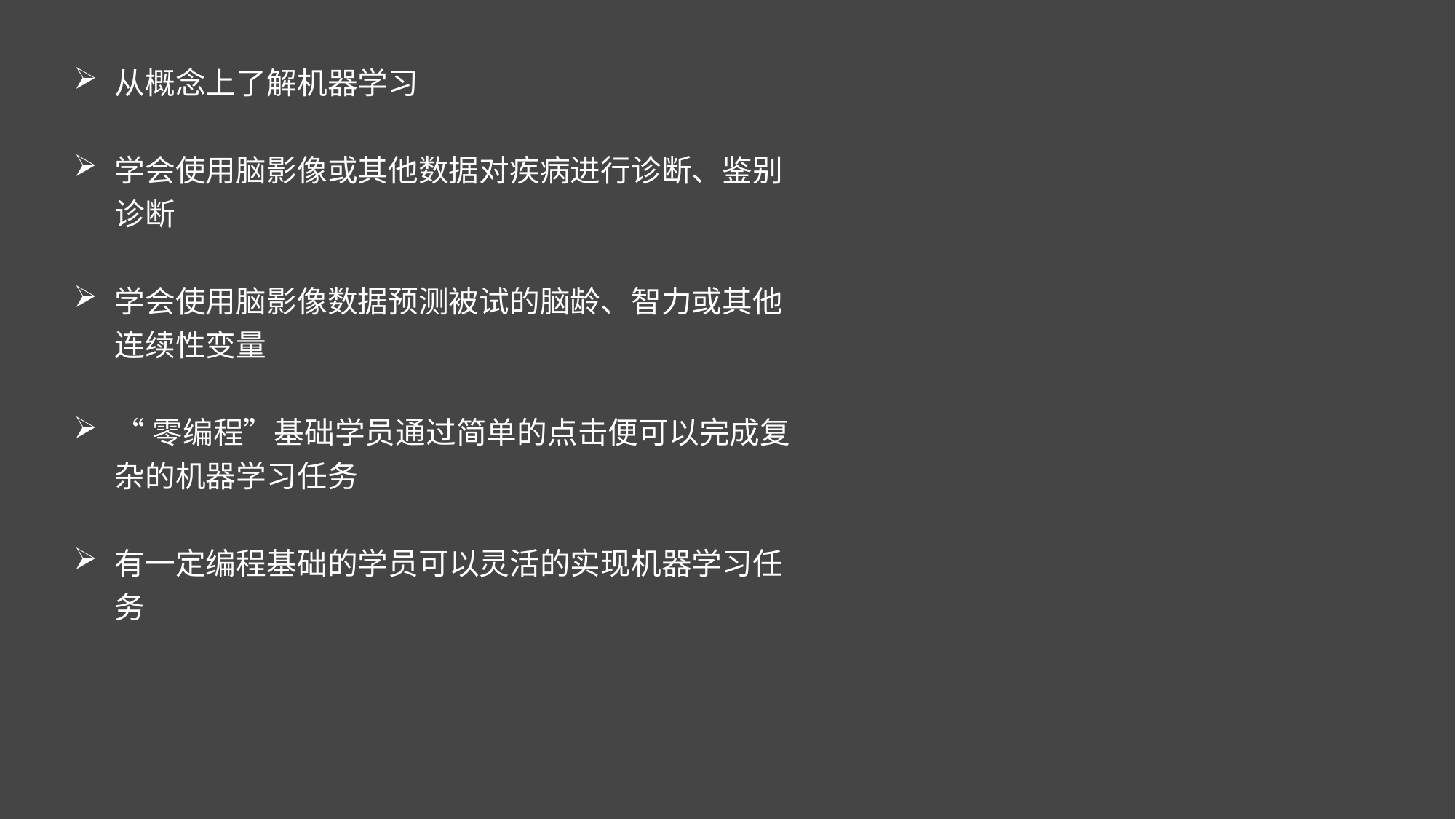

从概念上了解机器学习

学会使用脑影像或其他数据对疾病进行诊断、鉴别诊断

学会使用脑影像数据预测被试的脑龄、智力或其他连续性变量

“零编程”基础学员通过简单的点击便可以完成复杂的机器学习任务

有一定编程基础的学员可以灵活的实现机器学习任务